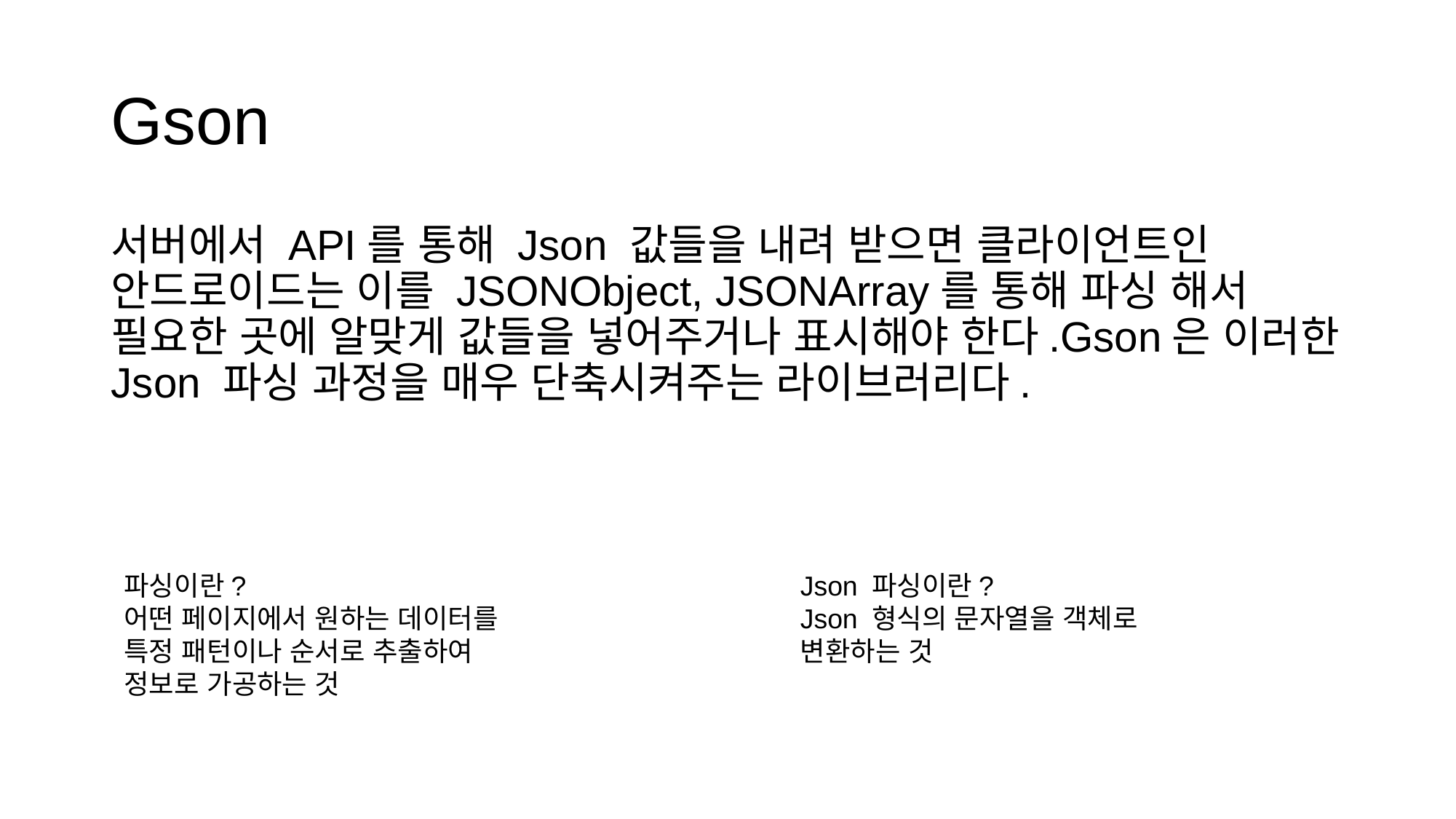

# Gson
서버에서 API를 통해 Json 값들을 내려 받으면 클라이언트인 안드로이드는 이를 JSONObject, JSONArray를 통해 파싱 해서 필요한 곳에 알맞게 값들을 넣어주거나 표시해야 한다.Gson은 이러한 Json 파싱 과정을 매우 단축시켜주는 라이브러리다.

파싱이란?
어떤 페이지에서 원하는 데이터를 특정 패턴이나 순서로 추출하여 정보로 가공하는 것
Json 파싱이란?
Json 형식의 문자열을 객체로 변환하는 것